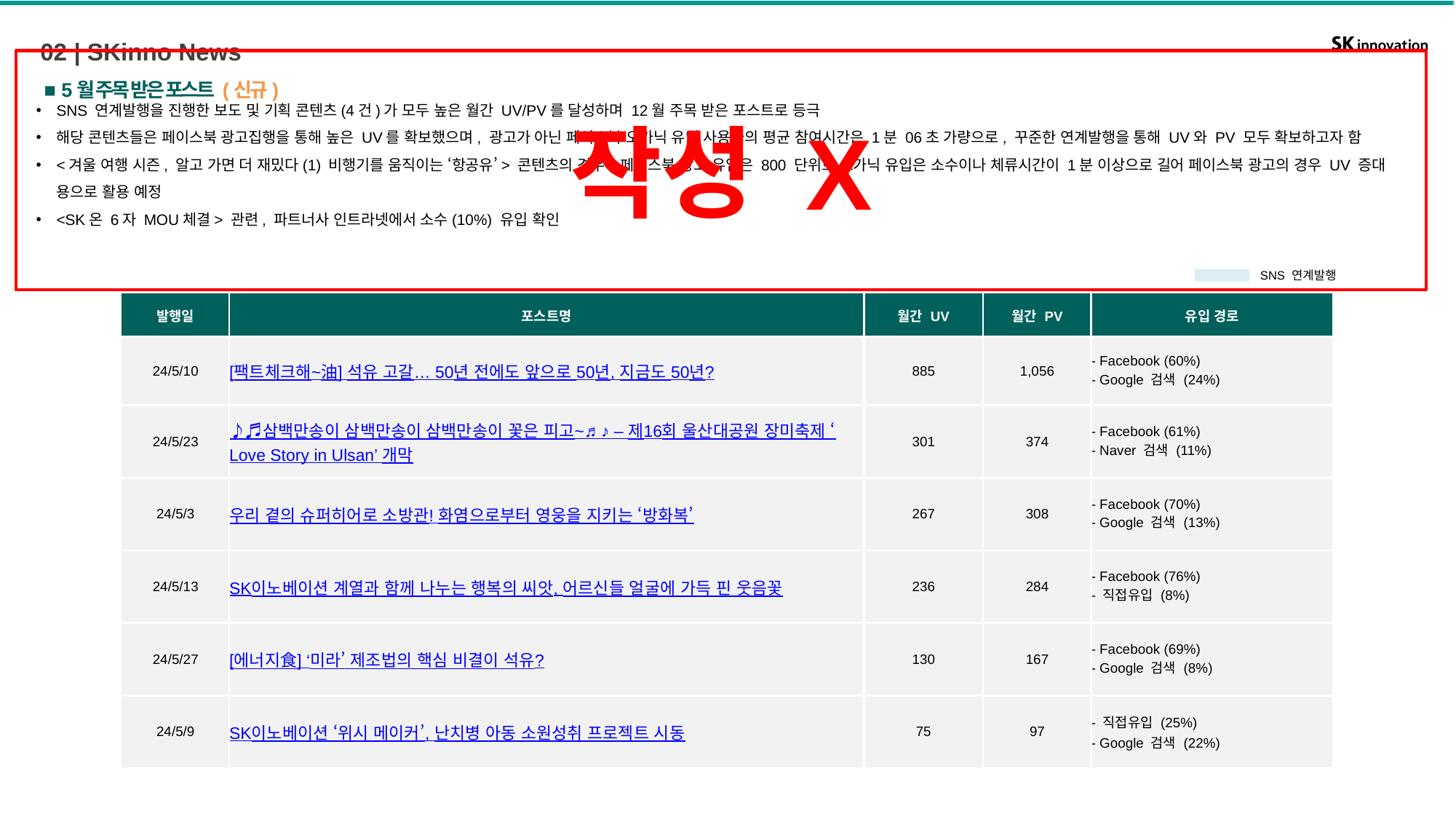

02 | SKinno News
작성 X
■ 5월 주목 받은 포스트 (신규)
SNS 연계발행을 진행한 보도 및 기획 콘텐츠(4건)가 모두 높은 월간 UV/PV를 달성하며 12월 주목 받은 포스트로 등극
해당 콘텐츠들은 페이스북 광고집행을 통해 높은 UV를 확보했으며, 광고가 아닌 페이스북 오가닉 유입 사용자의 평균 참여시간은 1분 06초 가량으로, 꾸준한 연계발행을 통해 UV와 PV 모두 확보하고자 함
<겨울 여행 시즌, 알고 가면 더 재밌다(1) 비행기를 움직이는 ‘항공유’> 콘텐츠의 경우, 페이스북 광고 유입은 800 단위로 오가닉 유입은 소수이나 체류시간이 1분 이상으로 길어 페이스북 광고의 경우 UV 증대 용으로 활용 예정
<SK온 6자 MOU체결> 관련, 파트너사 인트라넷에서 소수(10%) 유입 확인
SNS 연계발행

| 발행일 | 포스트명 | 월간 UV | 월간 PV | 유입 경로 |
| --- | --- | --- | --- | --- |
| 24/5/10 | [팩트체크해~油] 석유 고갈… 50년 전에도 앞으로 50년, 지금도 50년? | 885 | 1,056 | - Facebook (60%) - Google 검색 (24%) |
| 24/5/23 | ♪♬삼백만송이 삼백만송이 삼백만송이 꽃은 피고~♬♪ – 제16회 울산대공원 장미축제 ‘Love Story in Ulsan’ 개막 | 301 | 374 | - Facebook (61%) - Naver 검색 (11%) |
| 24/5/3 | 우리 곁의 슈퍼히어로 소방관! 화염으로부터 영웅을 지키는 ‘방화복’ | 267 | 308 | - Facebook (70%) - Google 검색 (13%) |
| 24/5/13 | SK이노베이션 계열과 함께 나누는 행복의 씨앗, 어르신들 얼굴에 가득 핀 웃음꽃 | 236 | 284 | - Facebook (76%) - 직접유입 (8%) |
| 24/5/27 | [에너지食] ‘미라’ 제조법의 핵심 비결이 석유? | 130 | 167 | - Facebook (69%) - Google 검색 (8%) |
| 24/5/9 | SK이노베이션 ‘위시 메이커’, 난치병 아동 소원성취 프로젝트 시동 | 75 | 97 | - 직접유입 (25%) - Google 검색 (22%) |